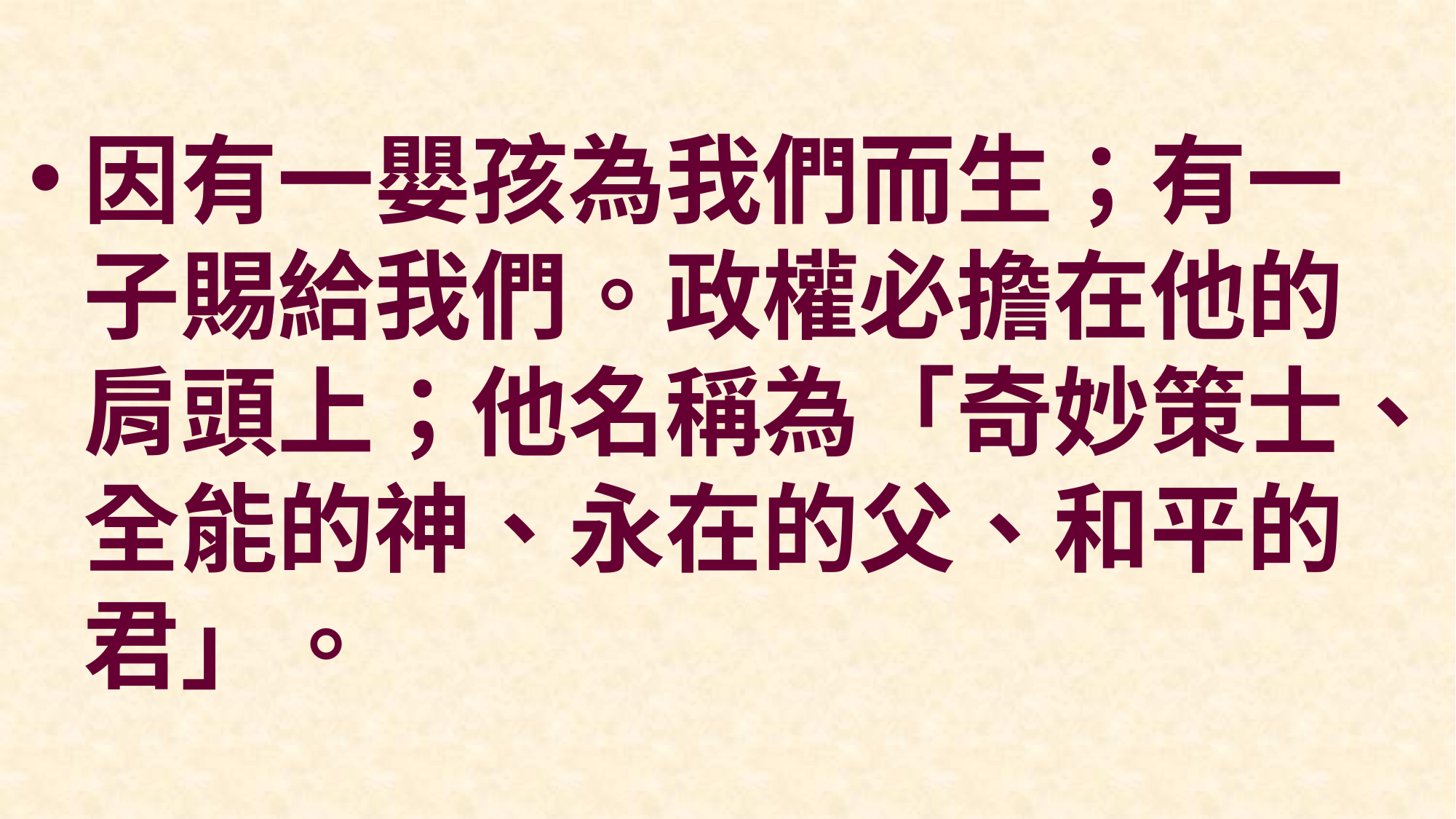

因有一嬰孩為我們而生；有一子賜給我們。政權必擔在他的肩頭上；他名稱為「奇妙策士、全能的神、永在的父、和平的君」。